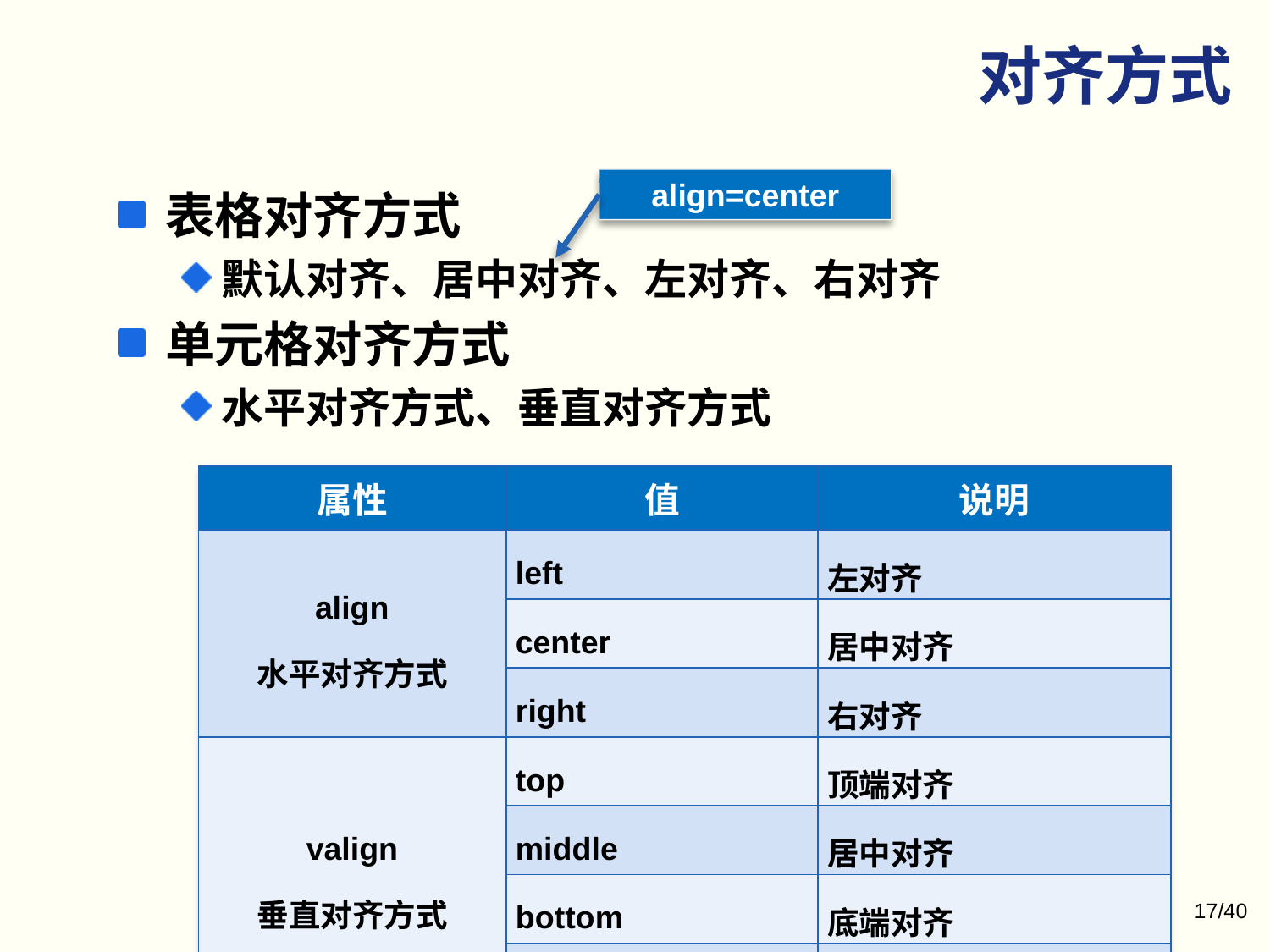

# 对齐方式
align=center
表格对齐方式
默认对齐、居中对齐、左对齐、右对齐
单元格对齐方式
水平对齐方式、垂直对齐方式
| 属性 | 值 | 说明 |
| --- | --- | --- |
| align 水平对齐方式 | left | 左对齐 |
|  | center | 居中对齐 |
|  | right | 右对齐 |
| valign 垂直对齐方式 | top | 顶端对齐 |
|  | middle | 居中对齐 |
|  | bottom | 底端对齐 |
|  | baseline | 基线对齐 |
17/40